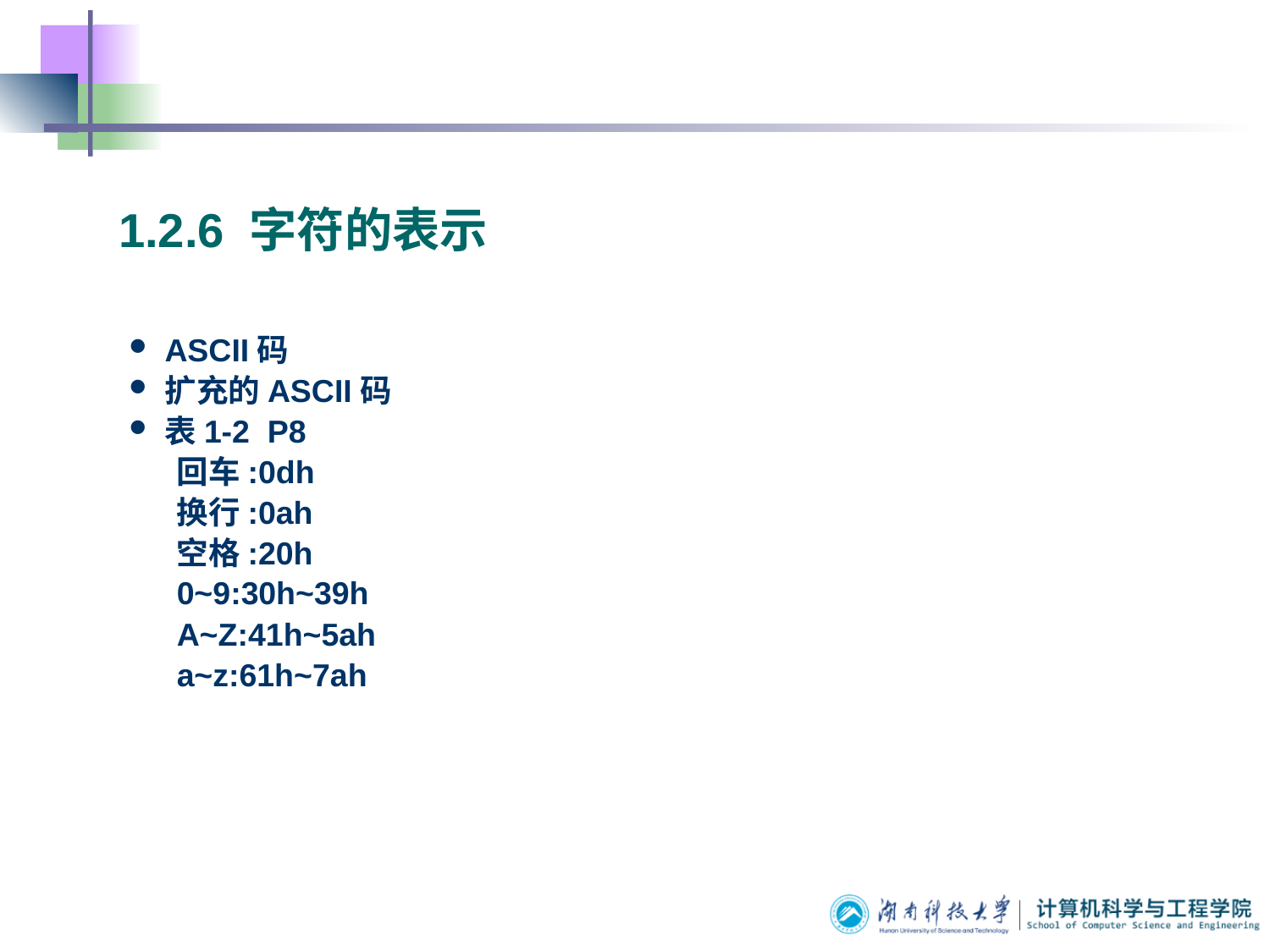

# 1.2.6 字符的表示
ASCII码
扩充的ASCII码
表1-2  P8
回车:0dh
换行:0ah
空格:20h
0~9:30h~39h
A~Z:41h~5ah
a~z:61h~7ah